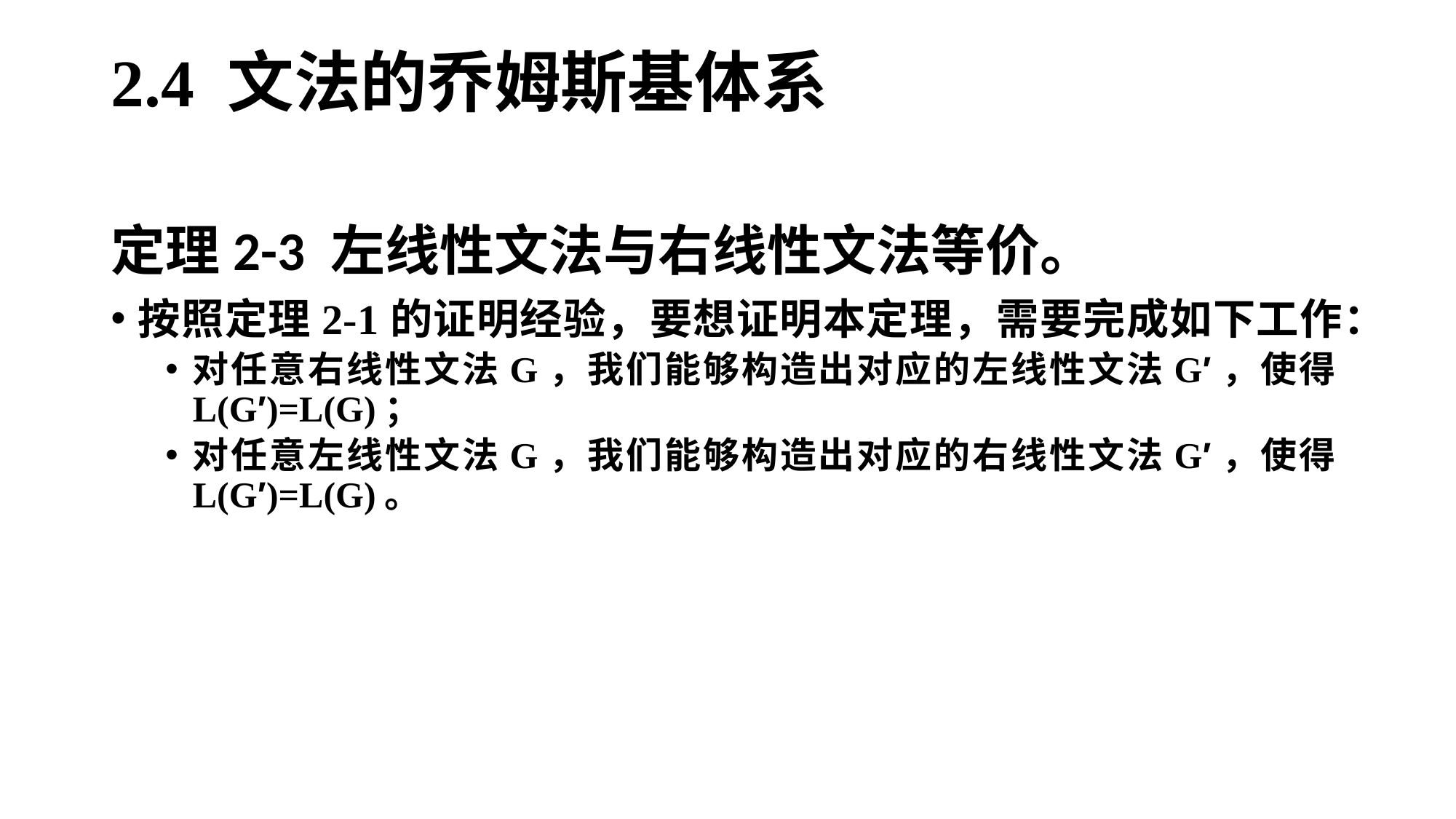

# 2.4 文法的乔姆斯基体系
定理2-3 左线性文法与右线性文法等价。
按照定理2-1的证明经验，要想证明本定理，需要完成如下工作：
对任意右线性文法G，我们能够构造出对应的左线性文法G′，使得L(G′)=L(G)；
对任意左线性文法G，我们能够构造出对应的右线性文法G′，使得L(G′)=L(G)。
28